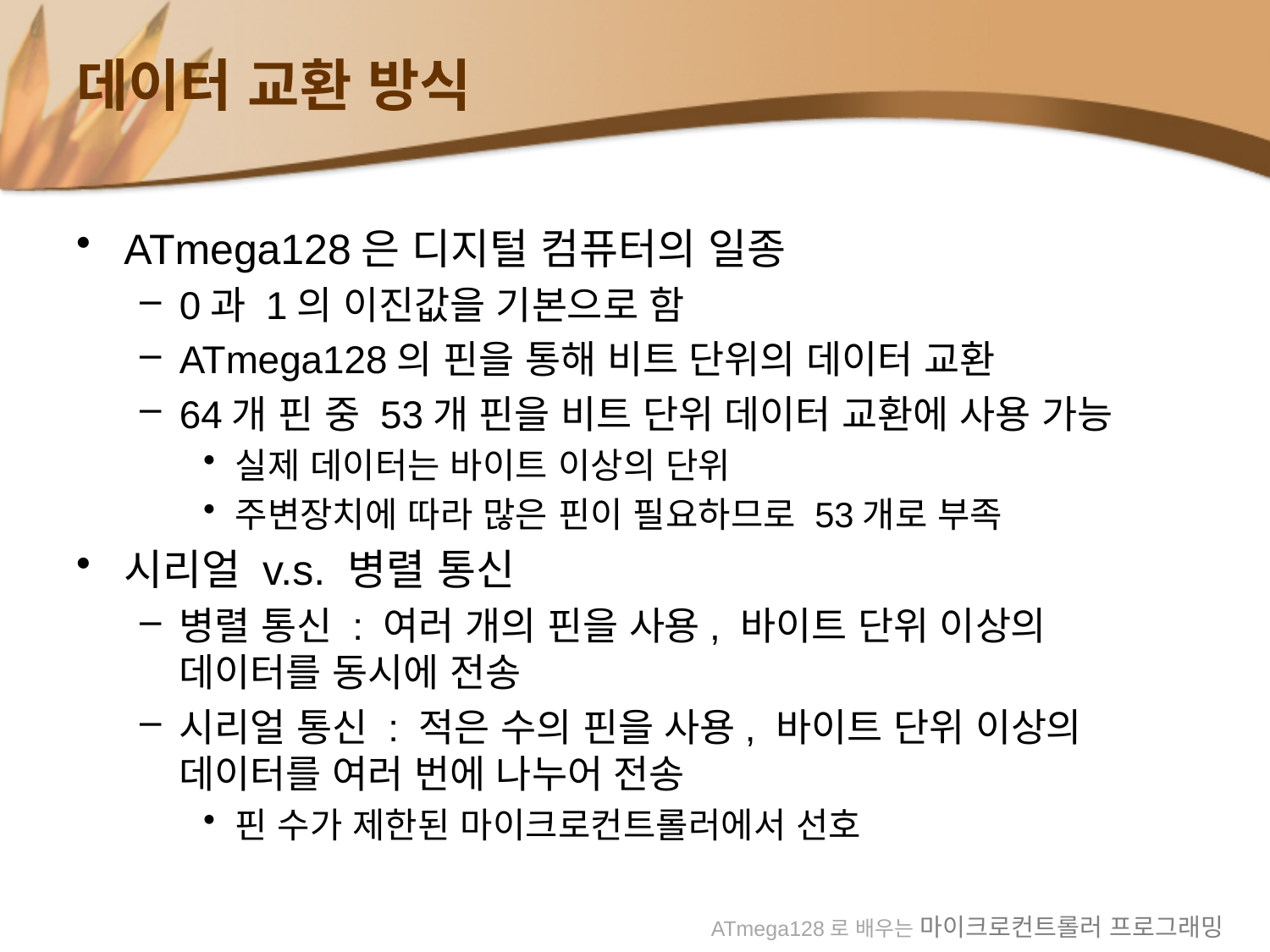

# 데이터 교환 방식
ATmega128은 디지털 컴퓨터의 일종
0과 1의 이진값을 기본으로 함
ATmega128의 핀을 통해 비트 단위의 데이터 교환
64개 핀 중 53개 핀을 비트 단위 데이터 교환에 사용 가능
실제 데이터는 바이트 이상의 단위
주변장치에 따라 많은 핀이 필요하므로 53개로 부족
시리얼 v.s. 병렬 통신
병렬 통신 : 여러 개의 핀을 사용, 바이트 단위 이상의 데이터를 동시에 전송
시리얼 통신 : 적은 수의 핀을 사용, 바이트 단위 이상의 데이터를 여러 번에 나누어 전송
핀 수가 제한된 마이크로컨트롤러에서 선호